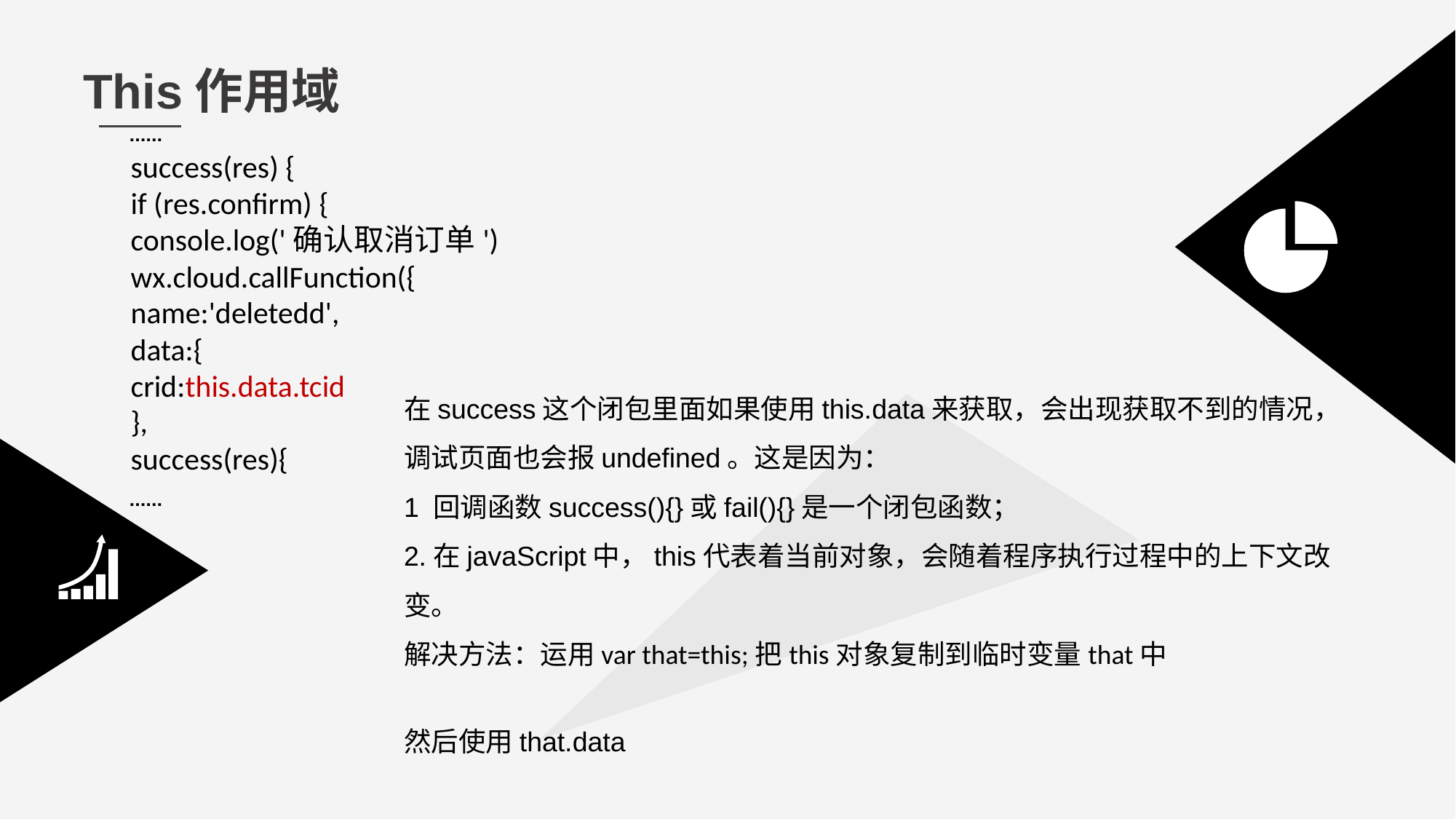

This作用域
……
success(res) {
if (res.confirm) {
console.log('确认取消订单')
wx.cloud.callFunction({
name:'deletedd',
data:{
crid:this.data.tcid
},
success(res){
……

在success这个闭包里面如果使用this.data来获取，会出现获取不到的情况，调试页面也会报undefined。这是因为：
1 回调函数success(){}或fail(){}是一个闭包函数；
2.在javaScript中，this代表着当前对象，会随着程序执行过程中的上下文改变。
解决方法：运用var that=this;把this对象复制到临时变量that中

然后使用that.data